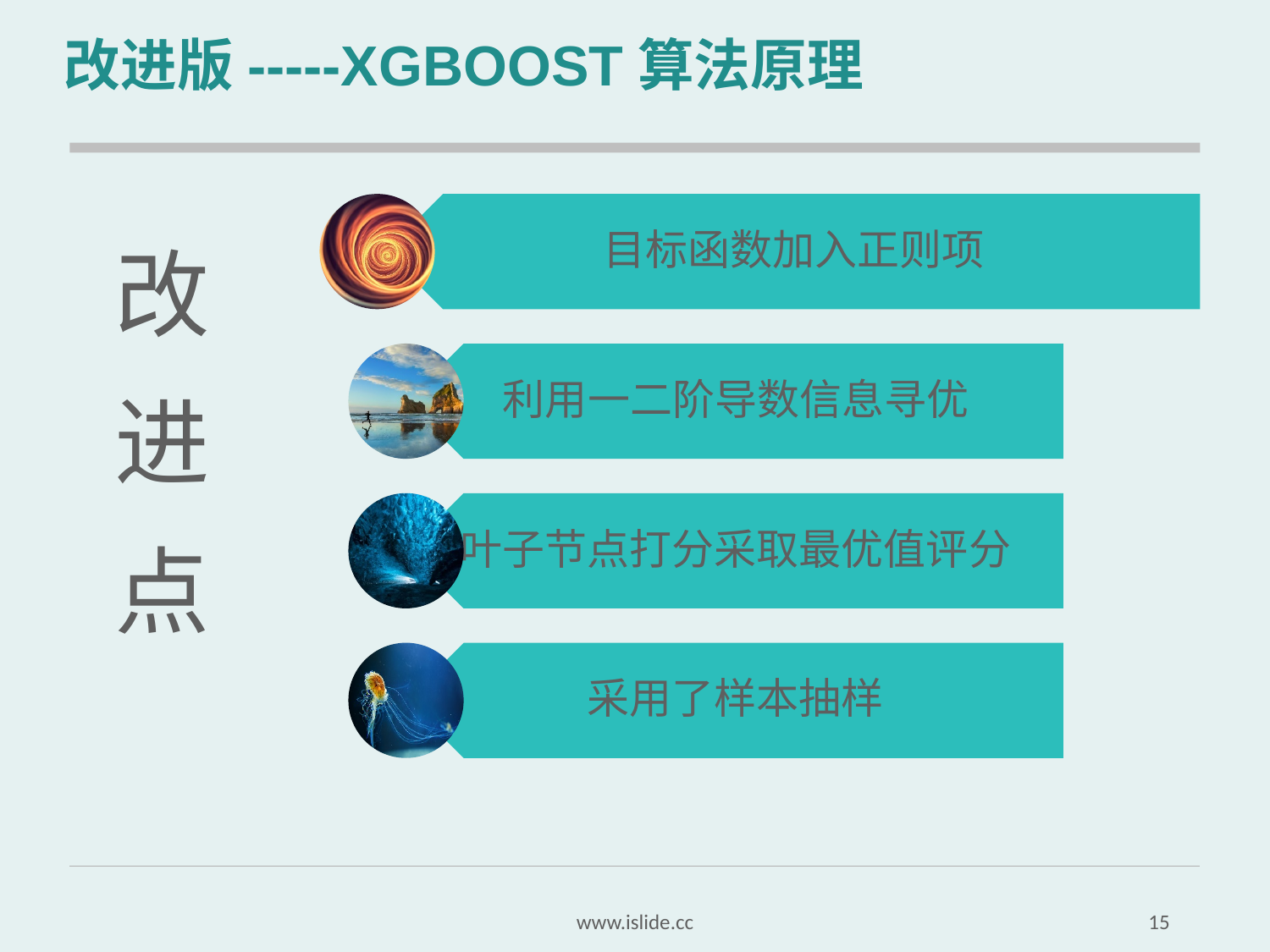

# 改进版-----XGBOOST算法原理
改进点
目标函数加入正则项
利用一二阶导数信息寻优
叶子节点打分采取最优值评分
采用了样本抽样
www.islide.cc
15